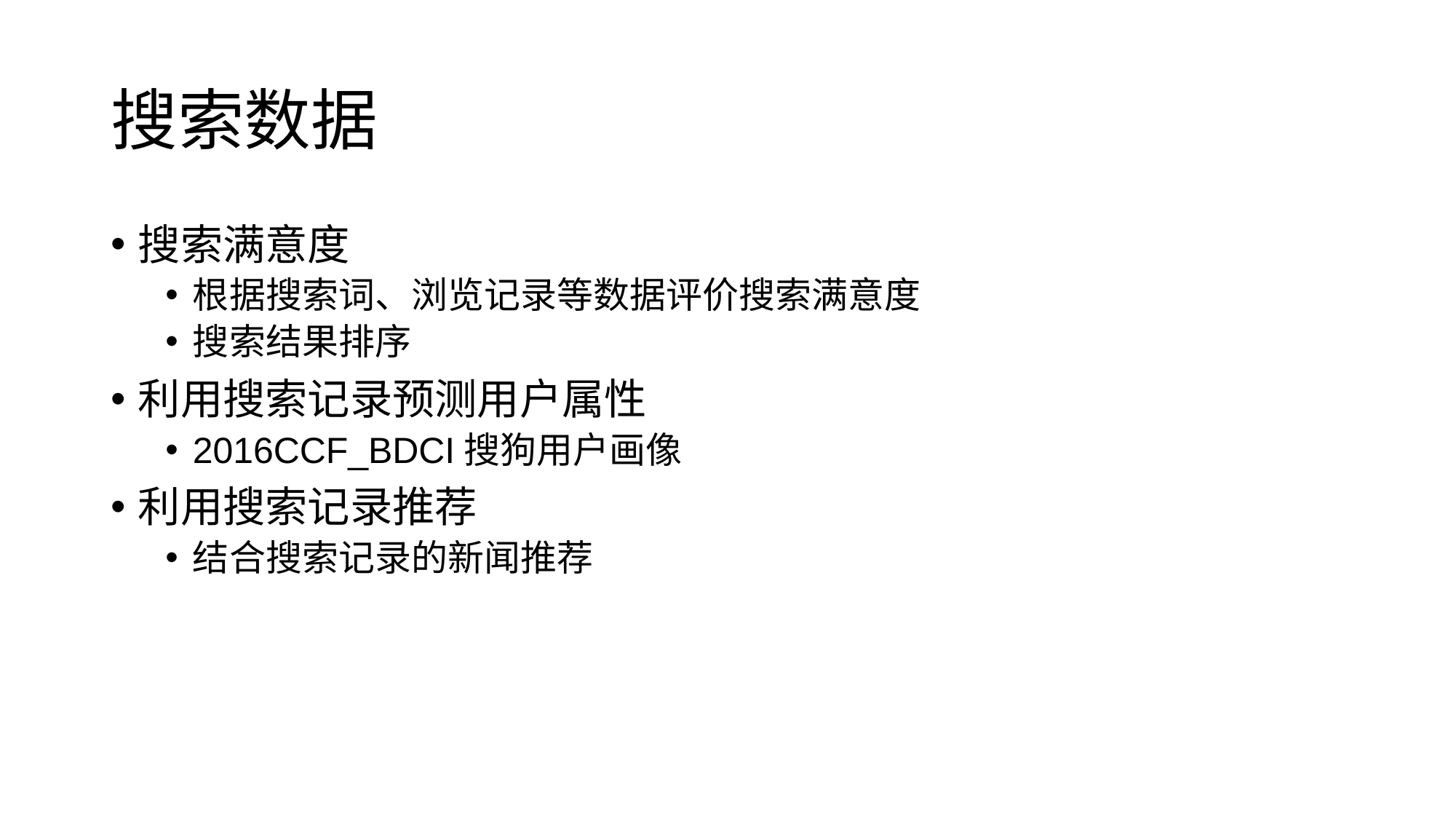

# 搜索数据
搜索满意度
根据搜索词、浏览记录等数据评价搜索满意度
搜索结果排序
利用搜索记录预测用户属性
2016CCF_BDCI搜狗用户画像
利用搜索记录推荐
结合搜索记录的新闻推荐